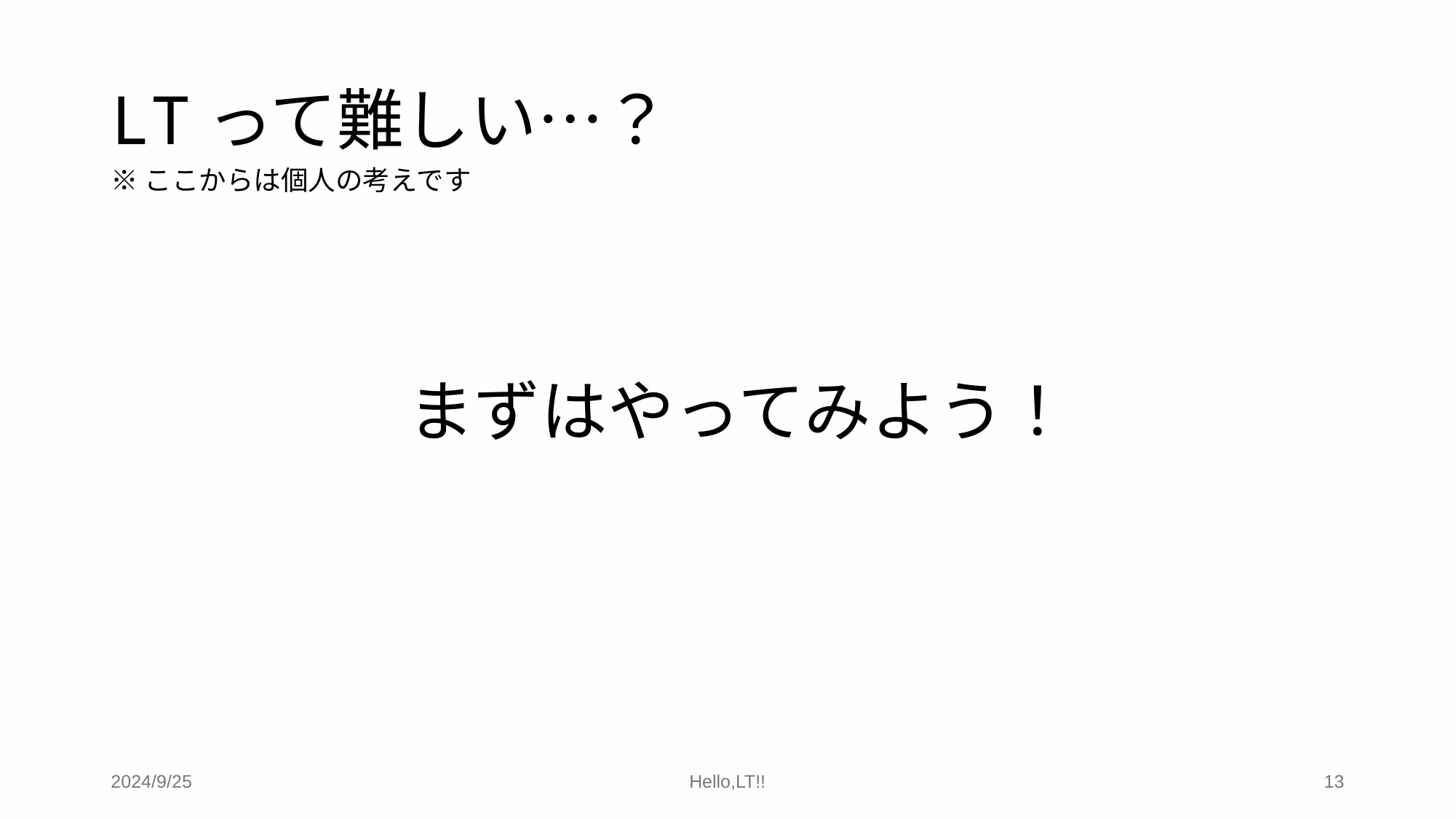

# LTって難しい…？
※ここからは個人の考えです
まずはやってみよう！
2024/9/25
Hello,LT!!
13